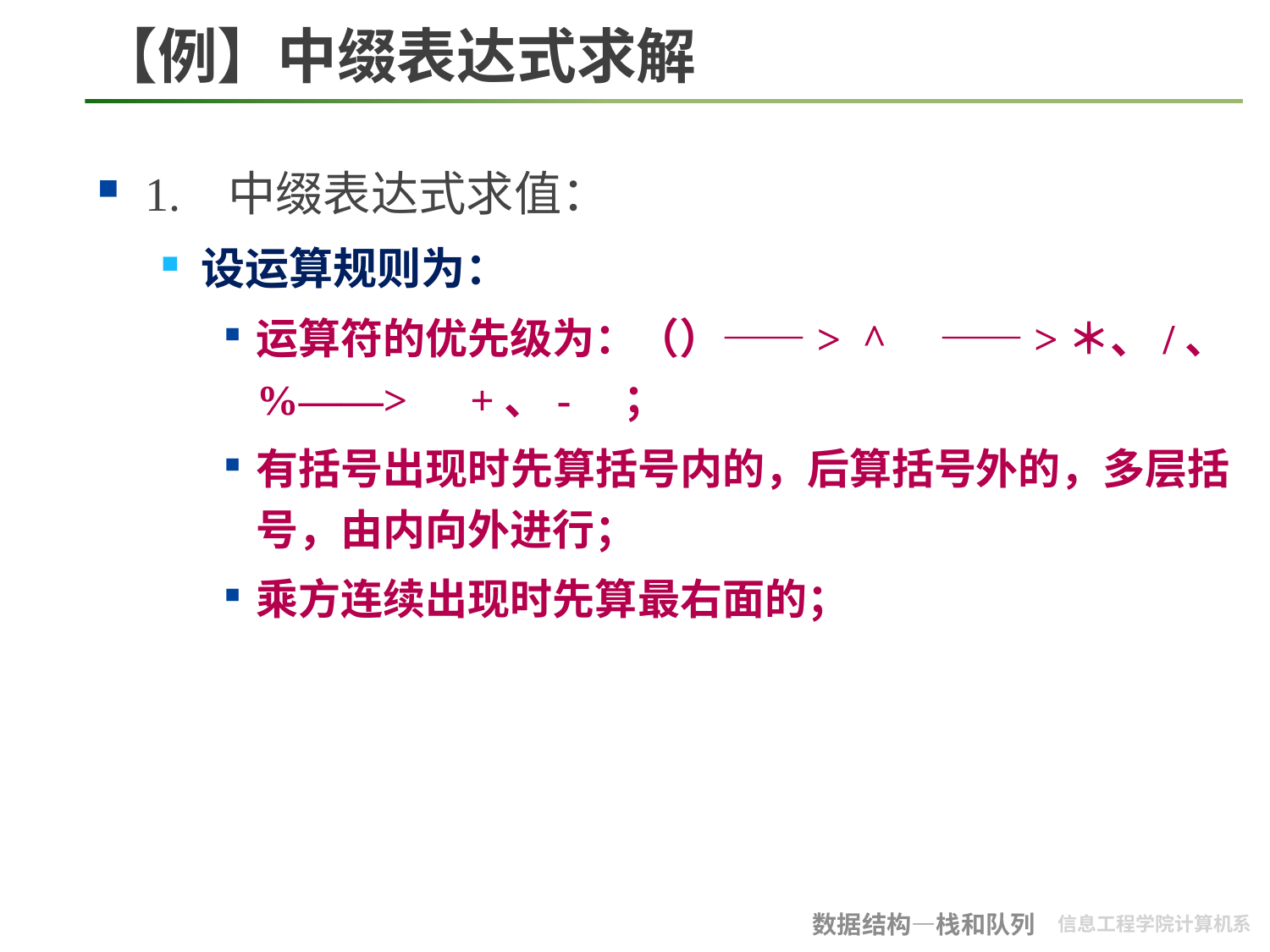

# 【例】中缀表达式求解
1.   中缀表达式求值：
设运算规则为：
运算符的优先级为：（）——>  ^　——>＊、/、%——>　+、-　；
有括号出现时先算括号内的，后算括号外的，多层括号，由内向外进行；
乘方连续出现时先算最右面的；